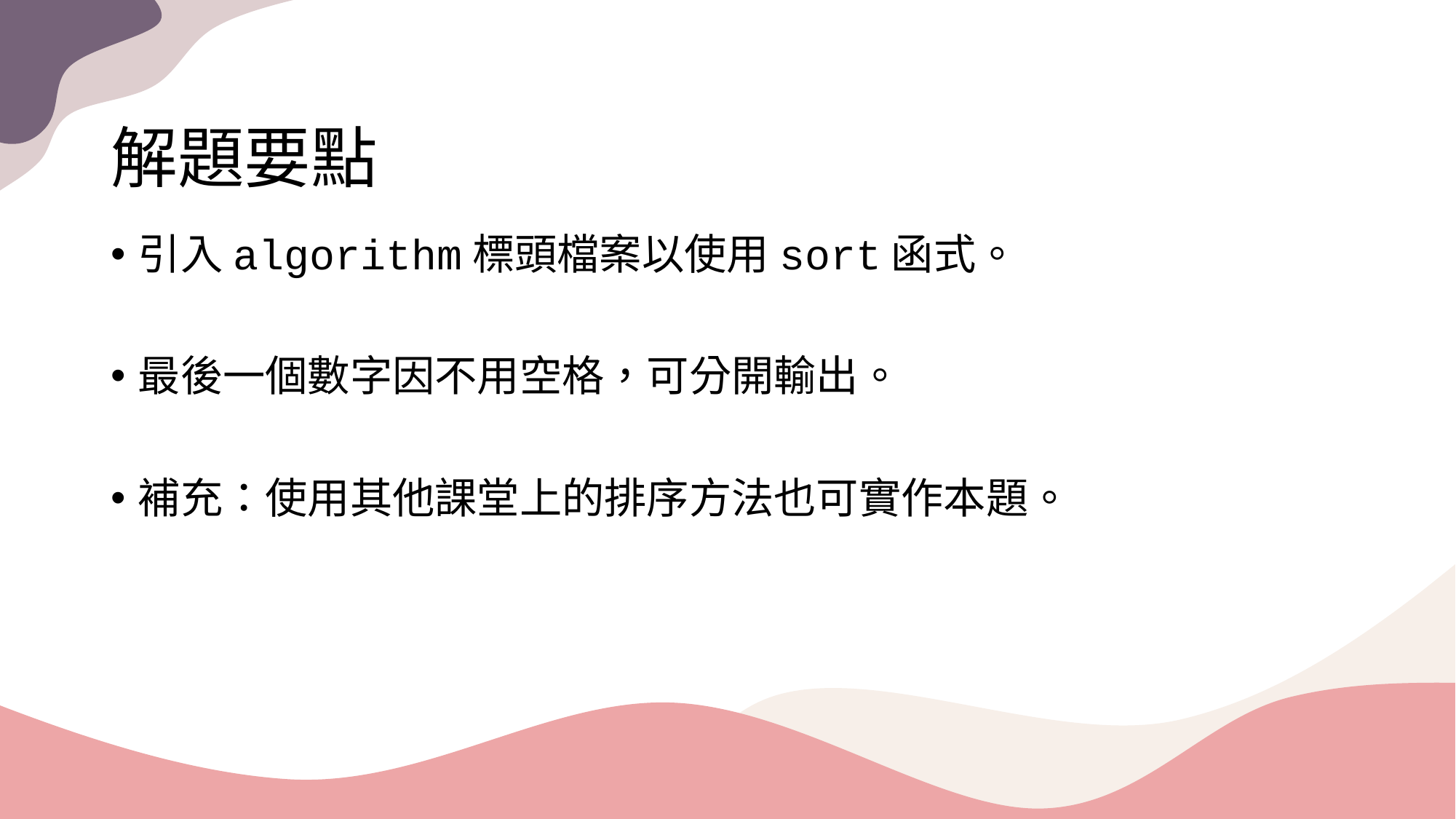

# 解題要點
引入algorithm標頭檔案以使用sort函式。

最後一個數字因不用空格，可分開輸出。

補充：使用其他課堂上的排序方法也可實作本題。